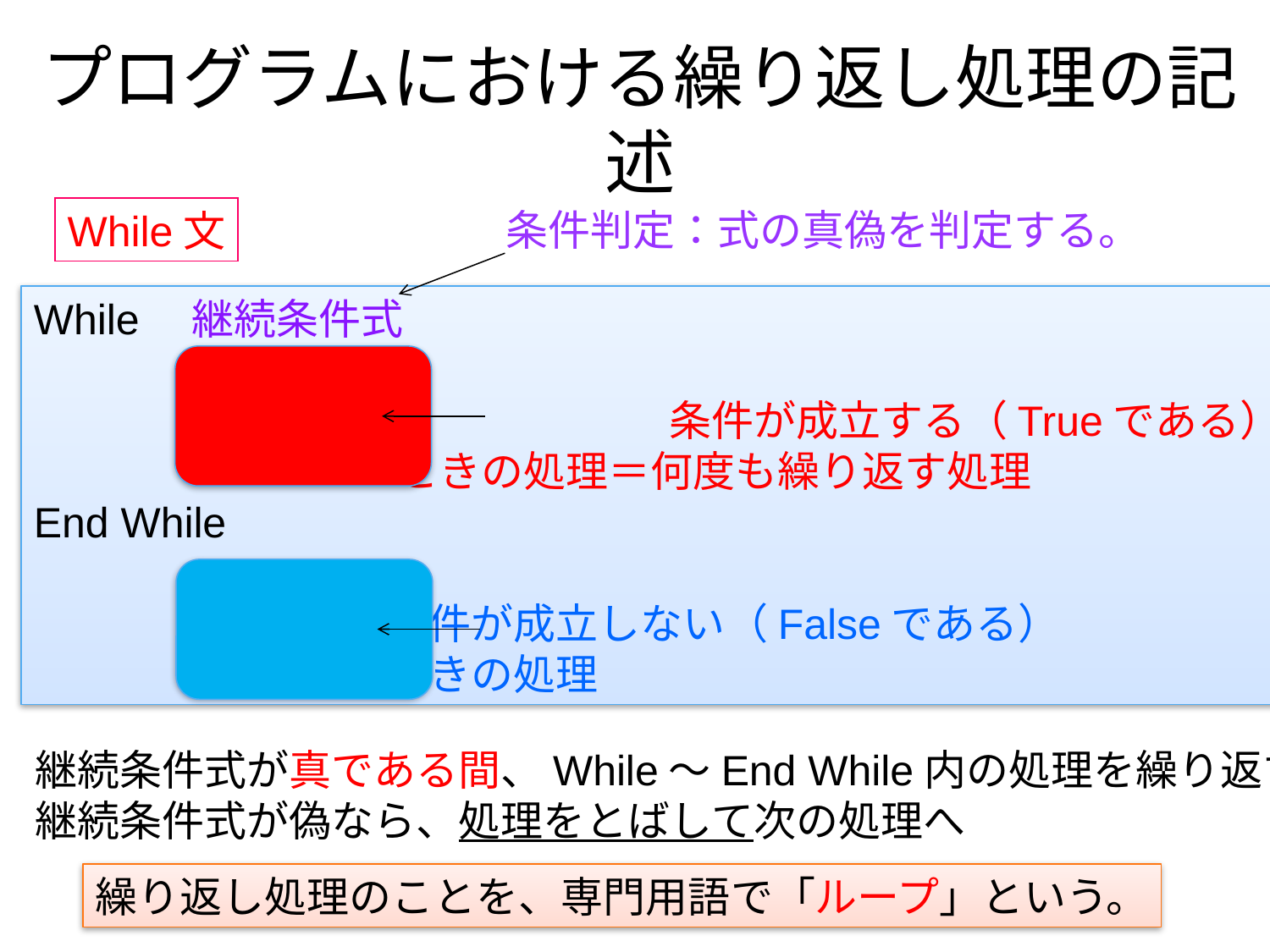

# プログラムにおける繰り返し処理の記述
条件判定：式の真偽を判定する。
While文
While　継続条件式

　　　　　　　　　　　　　　　条件が成立する（Trueである）
                                     ときの処理＝何度も繰り返す処理
End While

                                    条件が成立しない（Falseである）
                                    ときの処理

継続条件式が真である間、While～End While内の処理を繰り返す
継続条件式が偽なら、処理をとばして次の処理へ
繰り返し処理のことを、専門用語で「ループ」という。